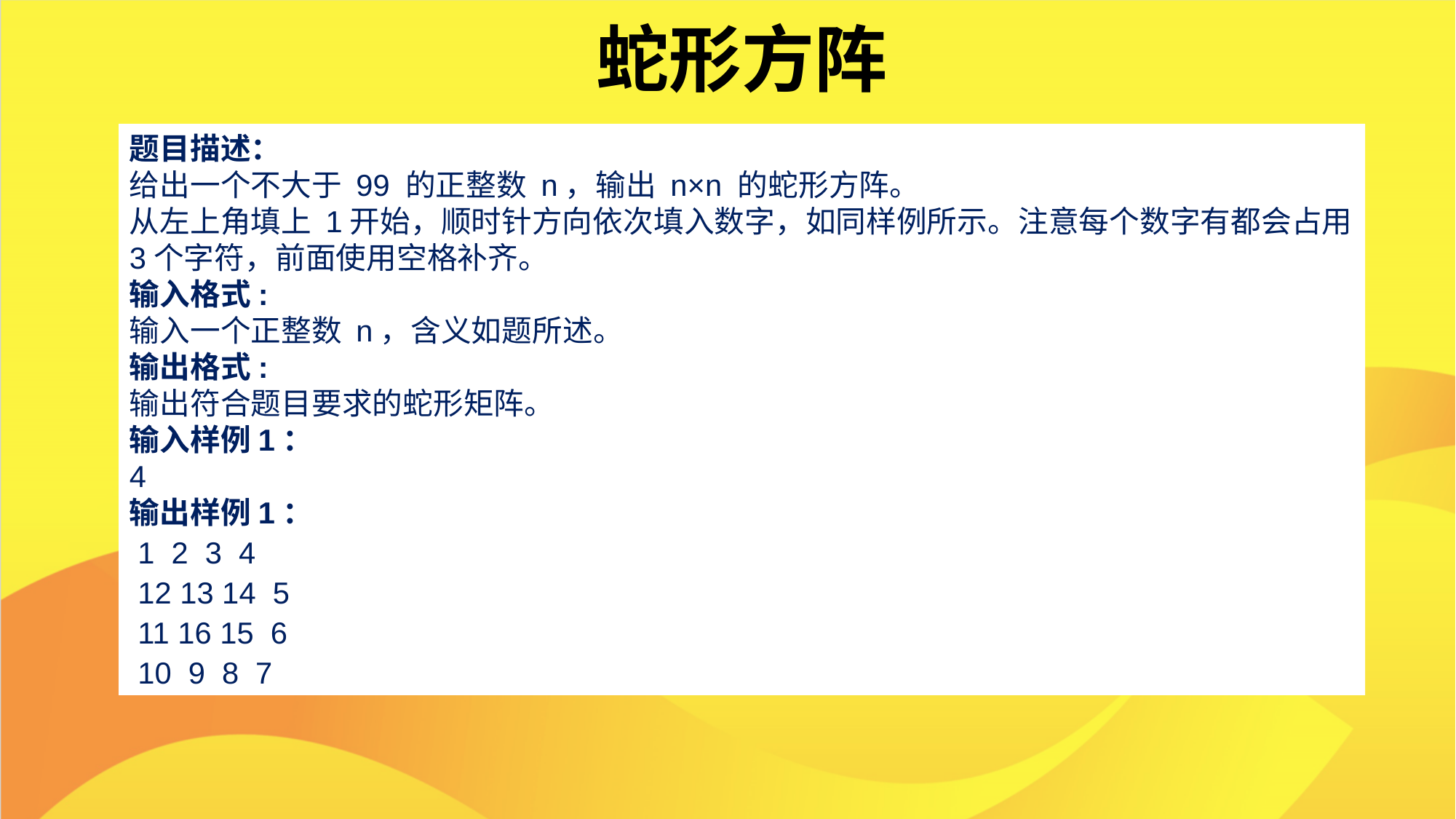

蛇形方阵
题目描述：
给出一个不大于 99 的正整数 n，输出 n×n 的蛇形方阵。
从左上角填上 1开始，顺时针方向依次填入数字，如同样例所示。注意每个数字有都会占用 3个字符，前面使用空格补齐。
输入格式:
输入一个正整数 n，含义如题所述。
输出格式:
输出符合题目要求的蛇形矩阵。
输入样例1：
4
输出样例1：
 1  2  3  4
 12 13 14  5
 11 16 15  6
 10  9  8  7